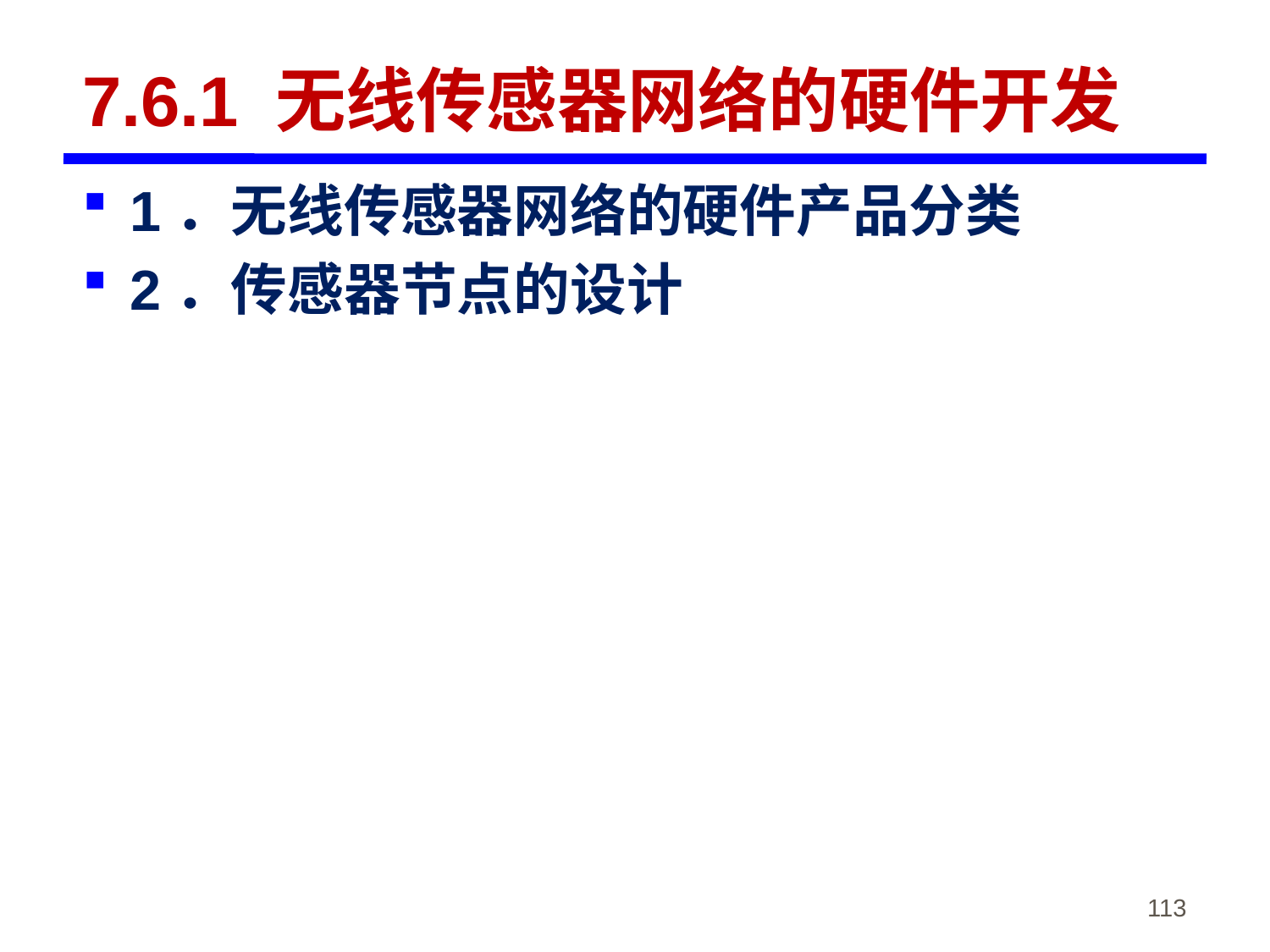

# 7.6.1 无线传感器网络的硬件开发
1．无线传感器网络的硬件产品分类
2．传感器节点的设计
《物联网概论》-韩毅刚
113